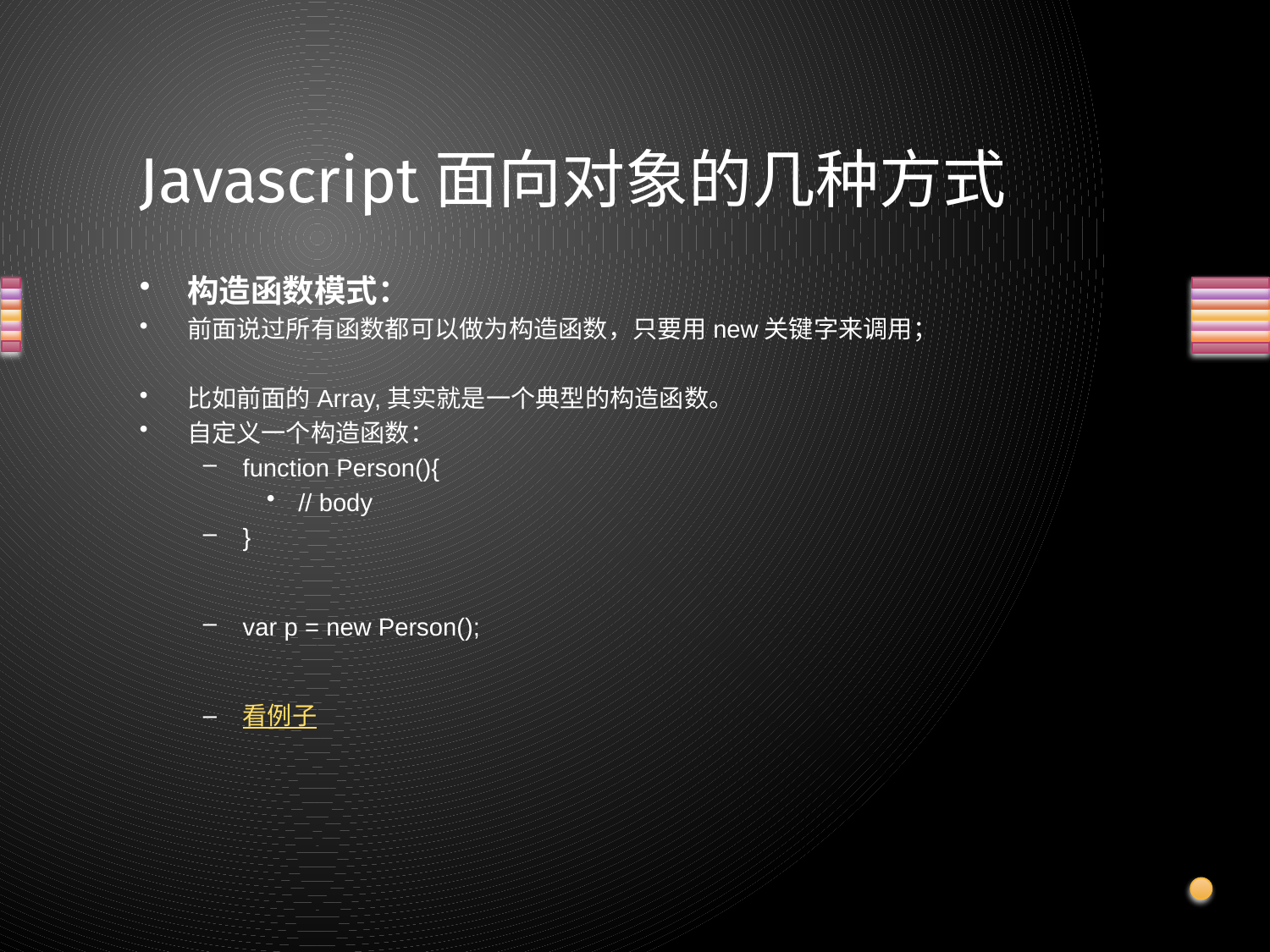

# Javascript面向对象的几种方式

构造函数模式：
前面说过所有函数都可以做为构造函数，只要用new关键字来调用；

比如前面的Array,其实就是一个典型的构造函数。
自定义一个构造函数：
function Person(){
// body
}

var p = new Person();

看例子